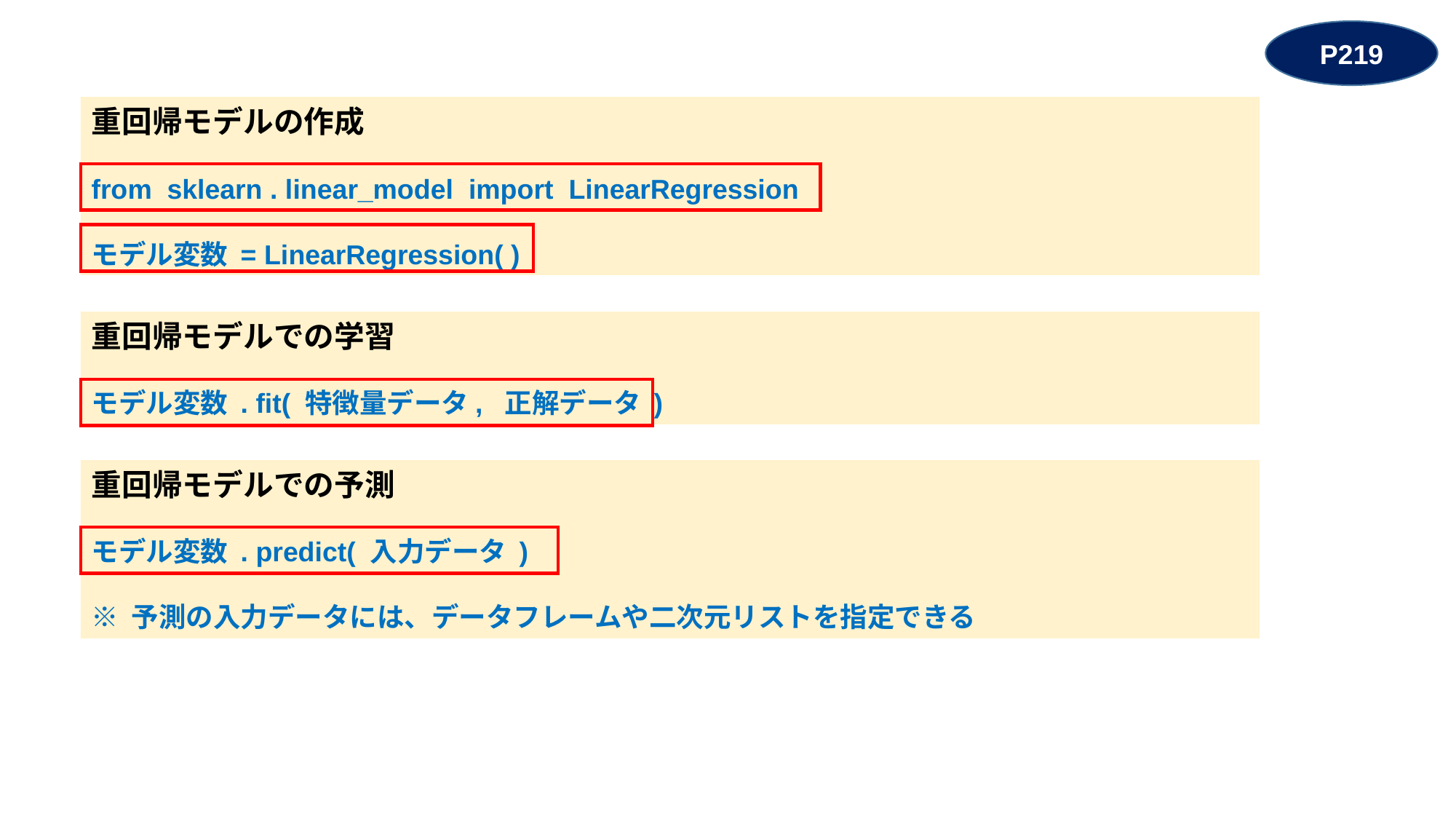

P219
重回帰モデルの作成

from  sklearn . linear_model  import  LinearRegression

モデル変数 = LinearRegression( )

重回帰モデルでの学習

モデル変数 . fit( 特徴量データ,  正解データ )

重回帰モデルでの予測

モデル変数 . predict( 入力データ )

※ 予測の入力データには、データフレームや二次元リストを指定できる